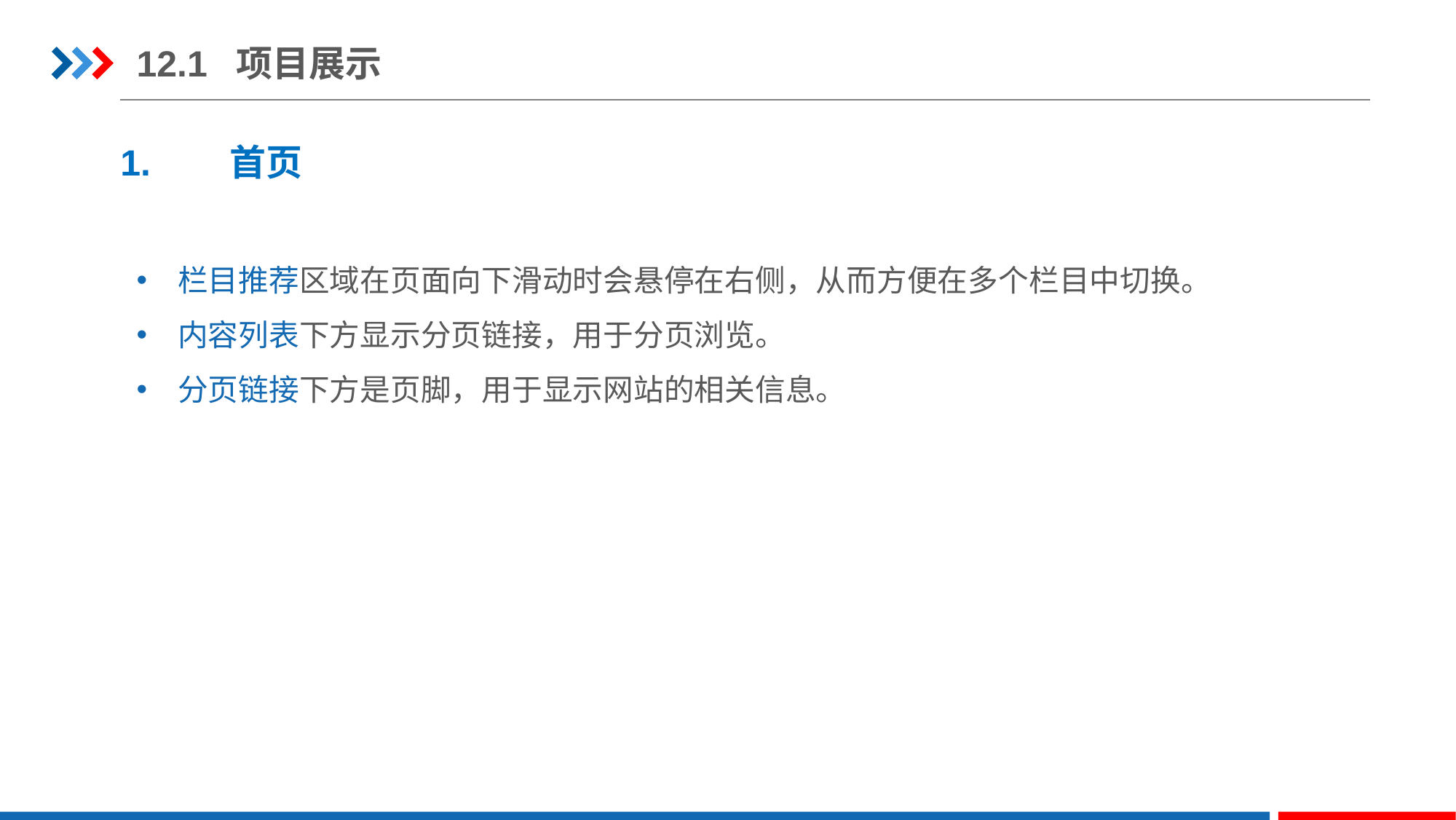

12.1  项目展示
1.	首页
栏目推荐区域在页面向下滑动时会悬停在右侧，从而方便在多个栏目中切换。
内容列表下方显示分页链接，用于分页浏览。
分页链接下方是页脚，用于显示网站的相关信息。